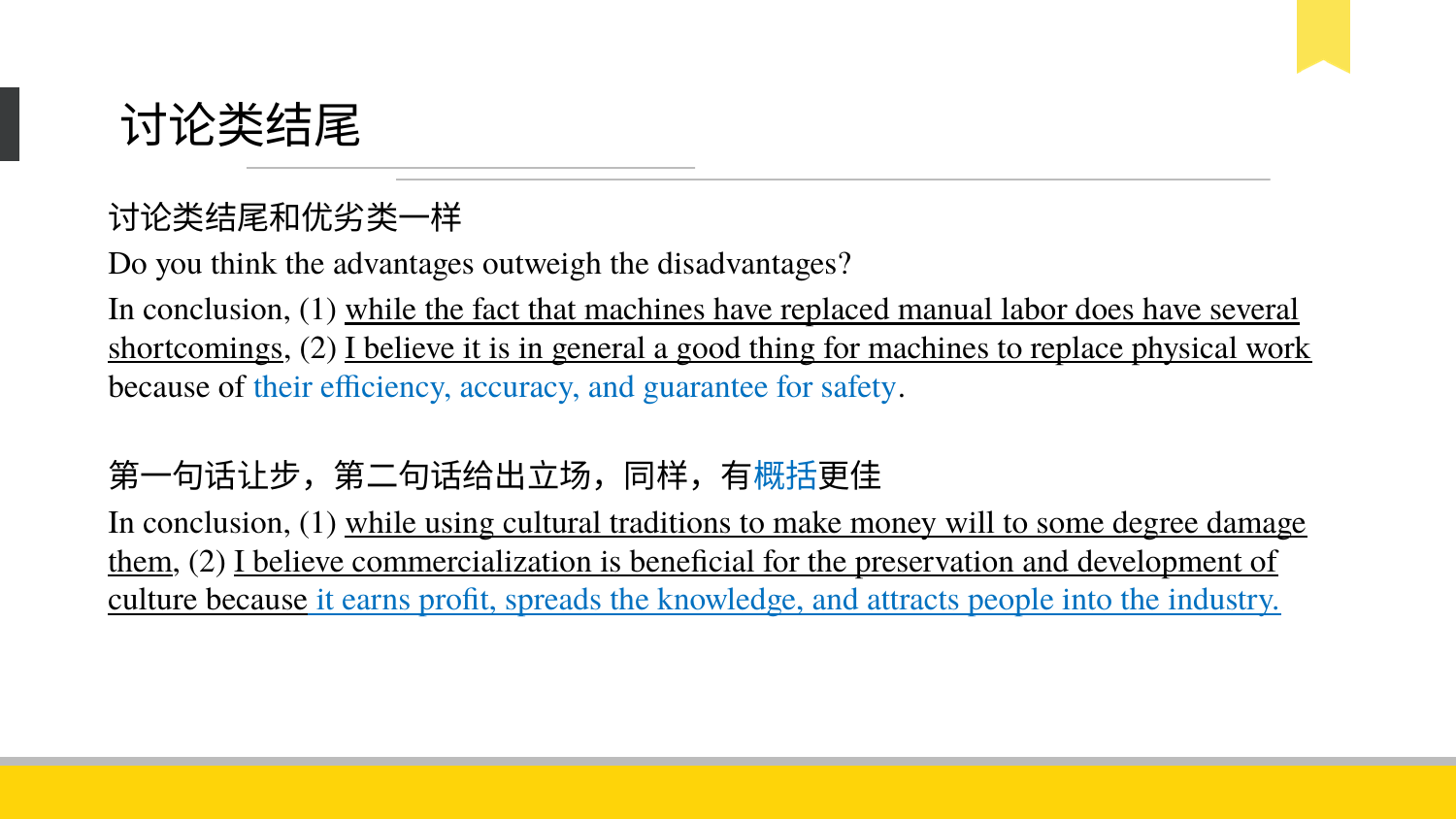

# 讨论类结尾
讨论类结尾和优劣类一样
Do you think the advantages outweigh the disadvantages?
In conclusion, (1) while the fact that machines have replaced manual labor does have several shortcomings, (2) I believe it is in general a good thing for machines to replace physical work because of their efficiency, accuracy, and guarantee for safety.

第一句话让步，第二句话给出立场，同样，有概括更佳
In conclusion, (1) while using cultural traditions to make money will to some degree damage them, (2) I believe commercialization is beneficial for the preservation and development of culture because it earns profit, spreads the knowledge, and attracts people into the industry.